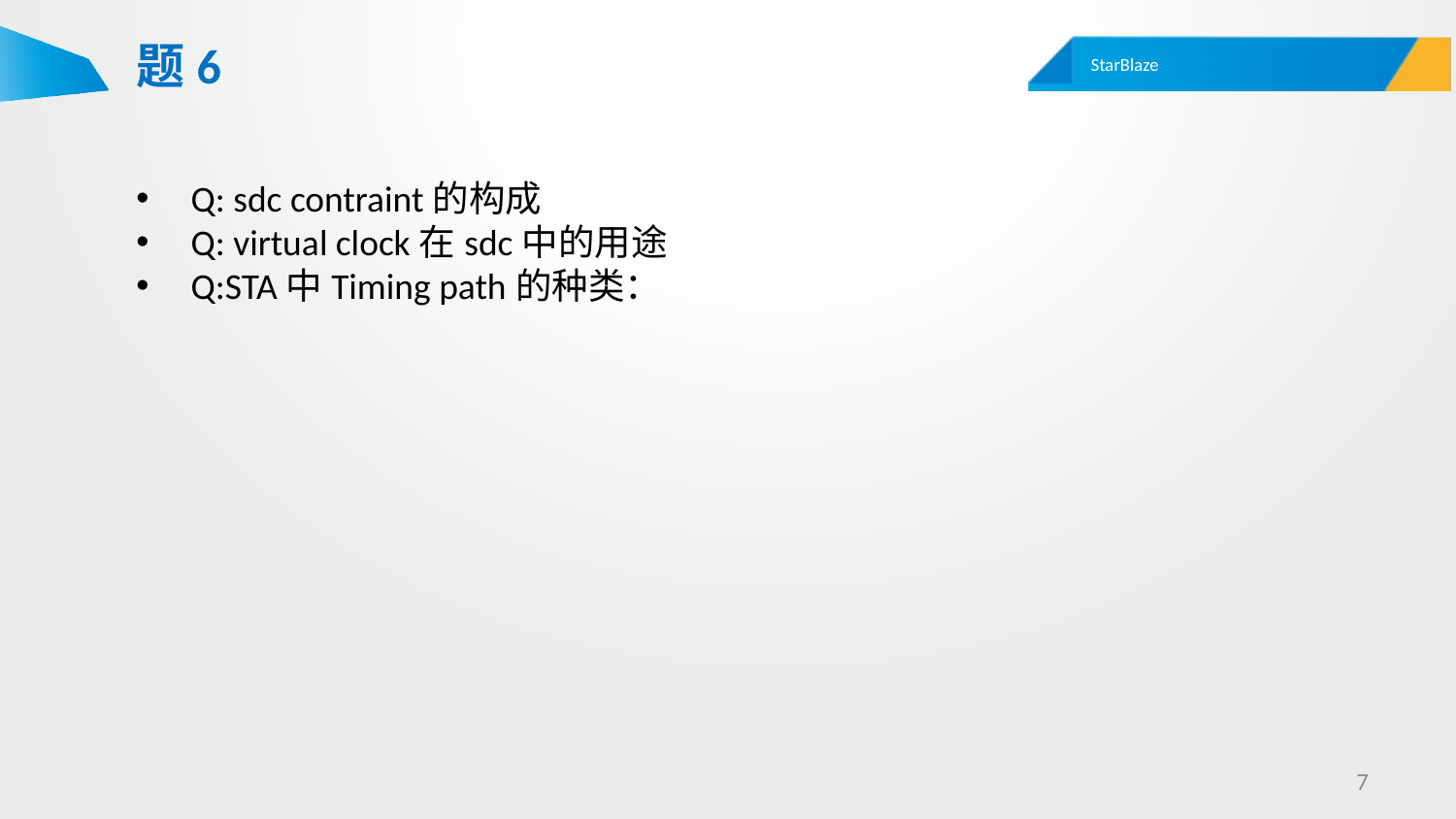

# 题6
Q: sdc contraint的构成
Q: virtual clock在sdc中的用途
Q:STA中Timing path的种类：
7